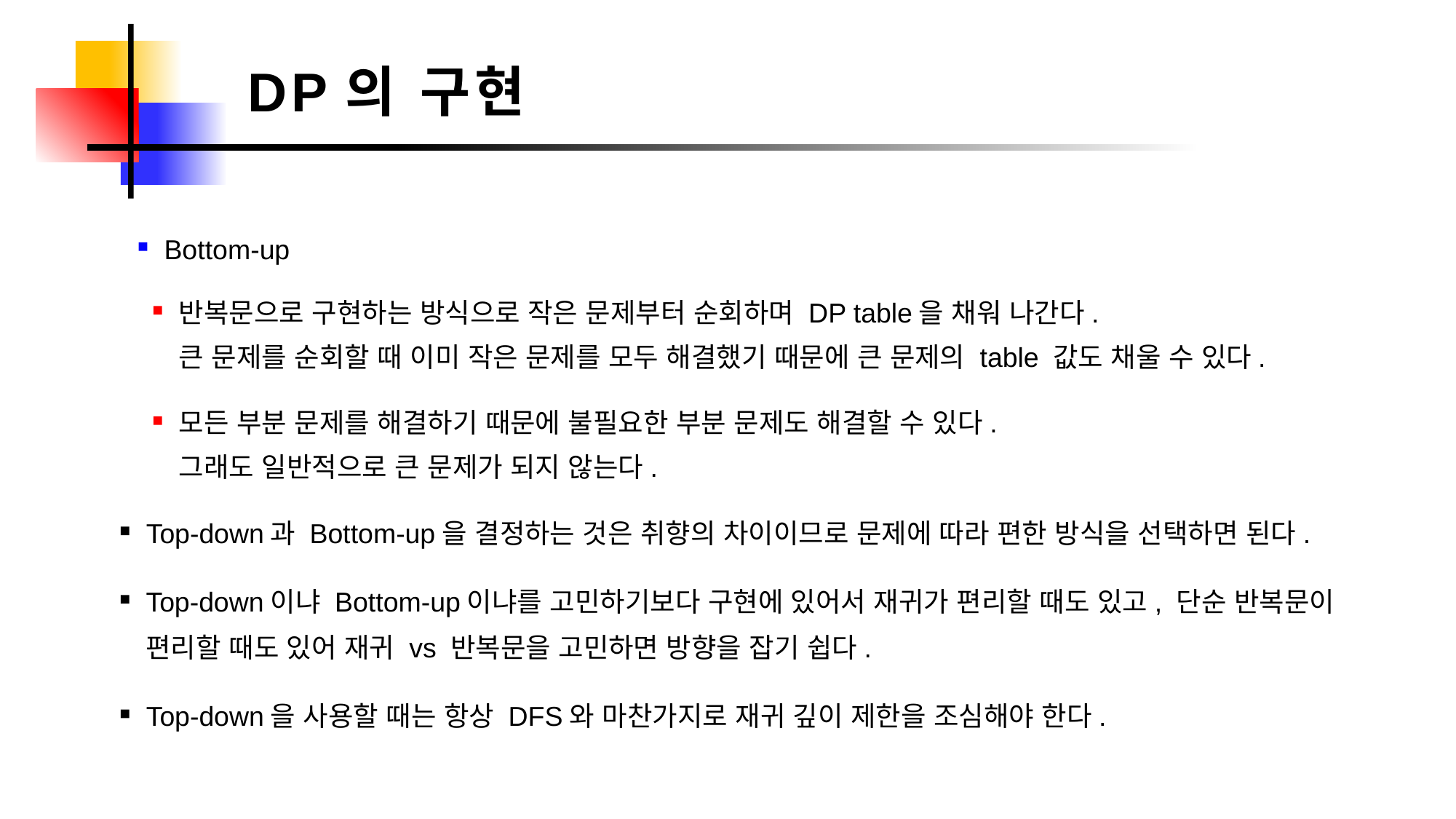

DP의 구현
Bottom-up

반복문으로 구현하는 방식으로 작은 문제부터 순회하며 DP table을 채워 나간다.

큰 문제를 순회할 때 이미 작은 문제를 모두 해결했기 때문에 큰 문제의 table 값도 채울 수 있다.
모든 부분 문제를 해결하기 때문에 불필요한 부분 문제도 해결할 수 있다.

그래도 일반적으로 큰 문제가 되지 않는다.
Top-down과 Bottom-up을 결정하는 것은 취향의 차이이므로 문제에 따라 편한 방식을 선택하면 된다.

Top-down이냐 Bottom-up이냐를 고민하기보다 구현에 있어서 재귀가 편리할 때도 있고, 단순 반복문이

편리할 때도 있어 재귀 vs 반복문을 고민하면 방향을 잡기 쉽다.
Top-down을 사용할 때는 항상 DFS와 마찬가지로 재귀 깊이 제한을 조심해야 한다.